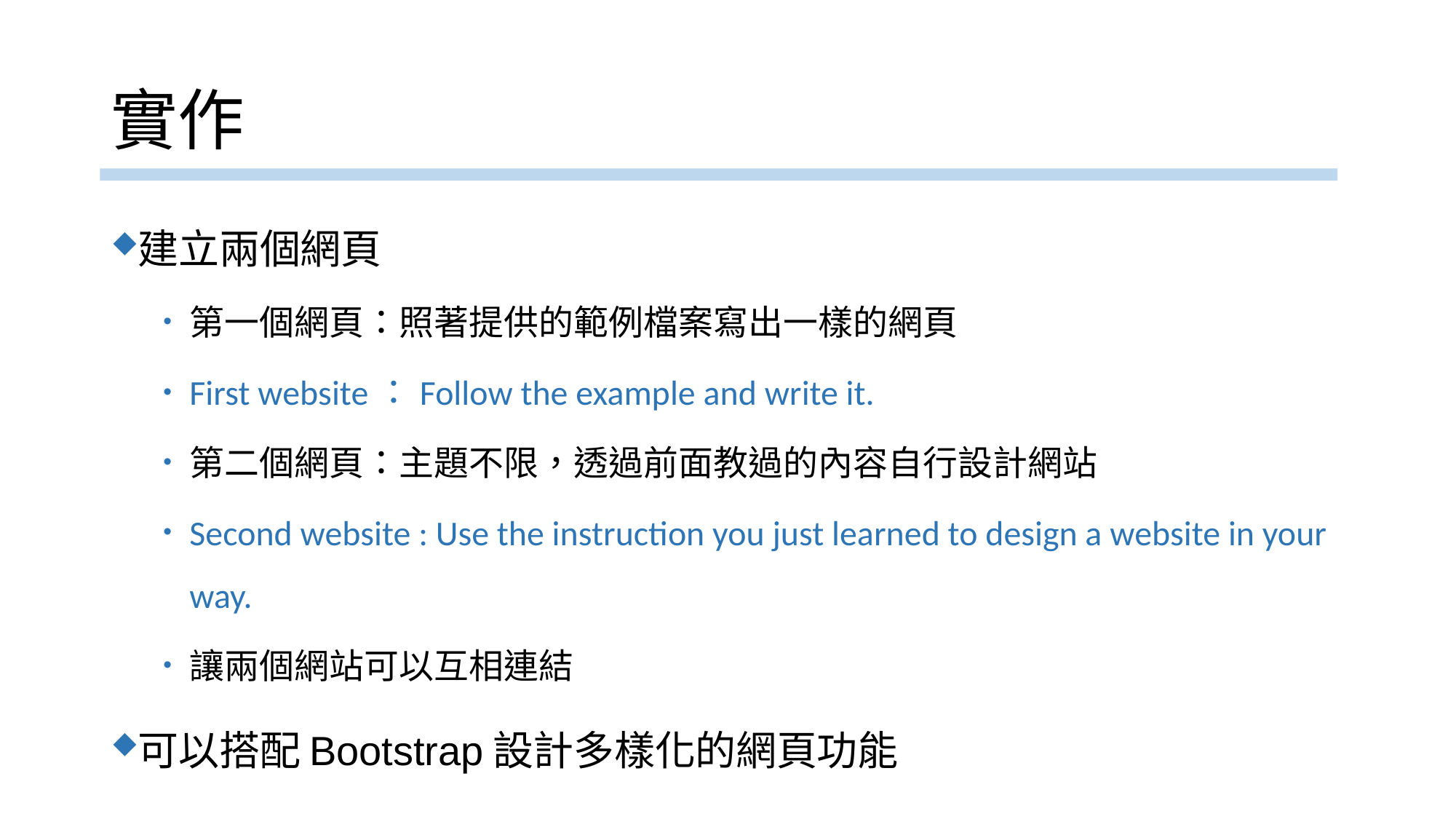

# 實作

建立兩個網頁
第一個網頁：照著提供的範例檔案寫出一樣的網頁
First website：Follow the example and write it.
第二個網頁：主題不限，透過前面教過的內容自行設計網站
Second website : Use the instruction you just learned to design a website in your way.
讓兩個網站可以互相連結
可以搭配Bootstrap設計多樣化的網頁功能